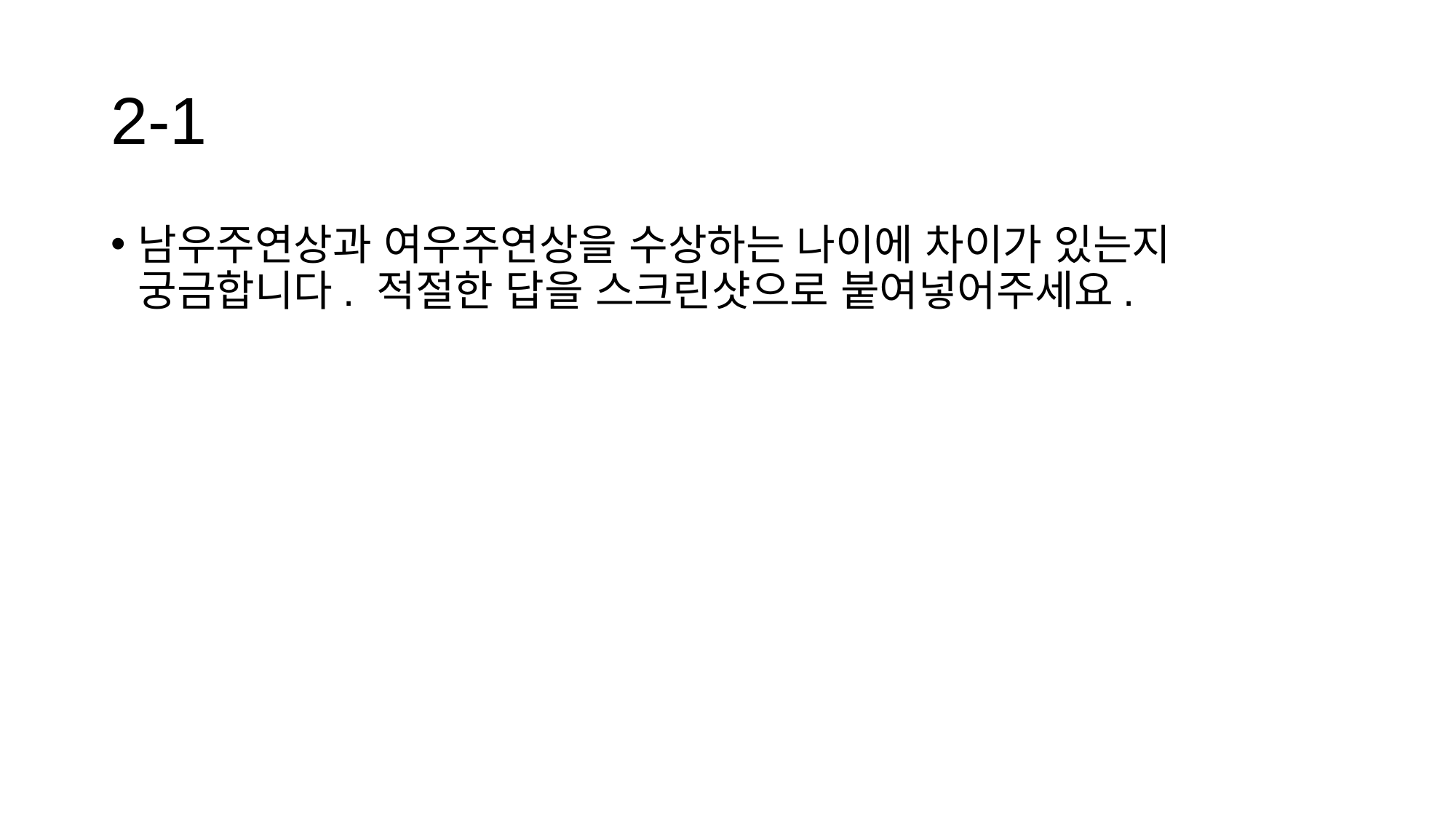

# 2-1
남우주연상과 여우주연상을 수상하는 나이에 차이가 있는지 궁금합니다. 적절한 답을 스크린샷으로 붙여넣어주세요.